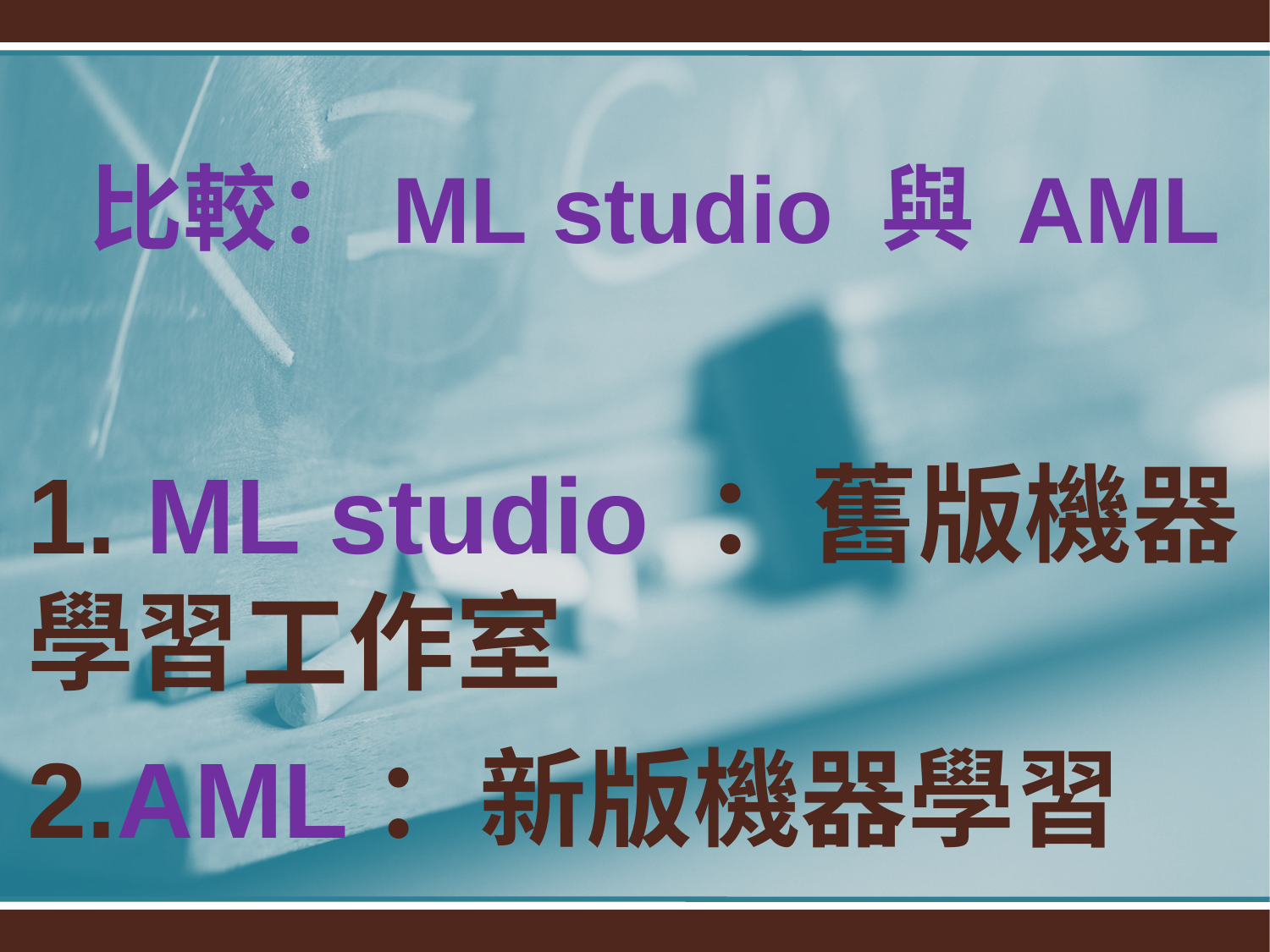

比較：ML studio 與 AML

1. ML studio ：舊版機器學習工作室
2.AML：新版機器學習